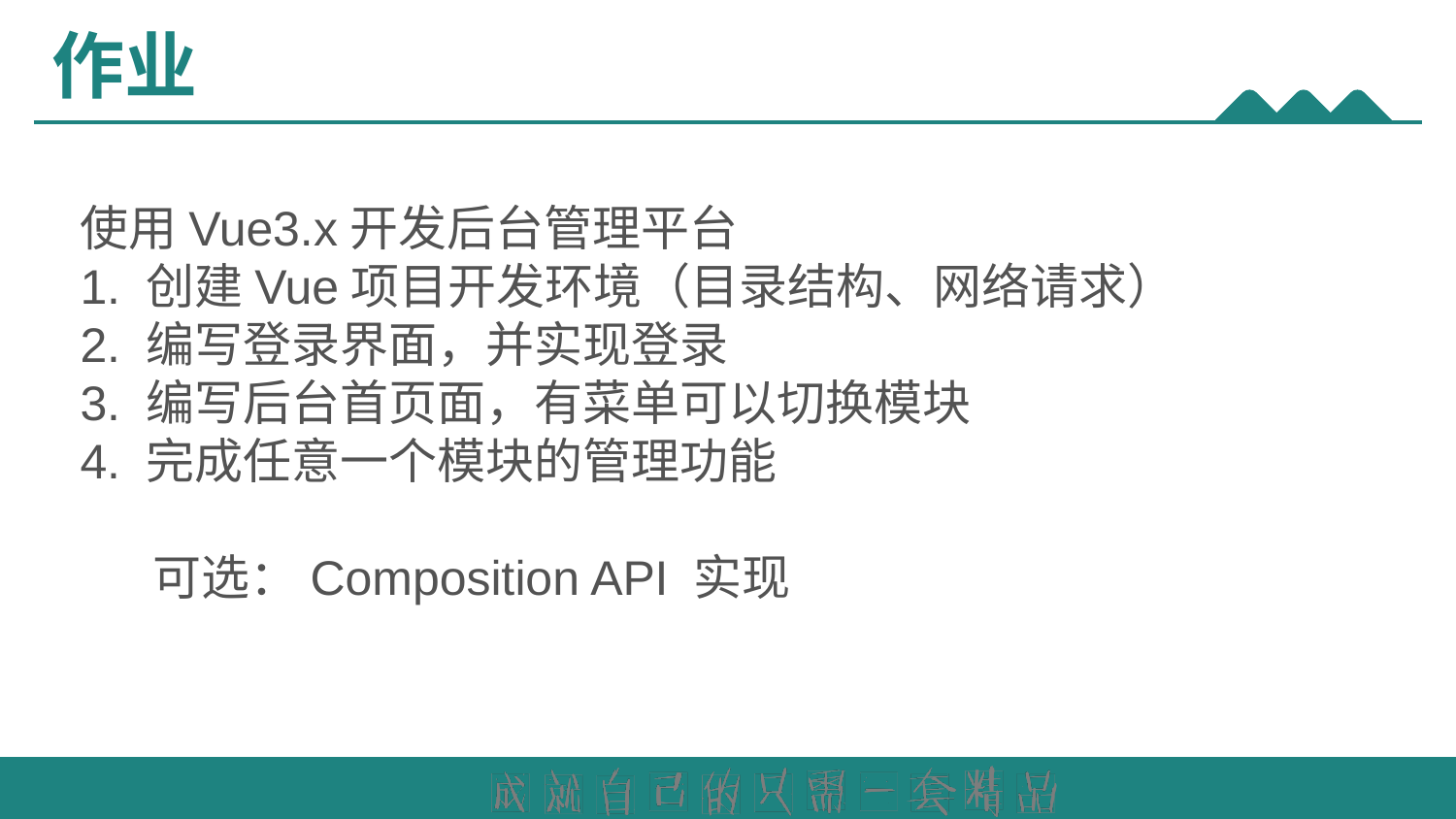

# 作业
使用Vue3.x开发后台管理平台
1. 创建Vue项目开发环境（目录结构、网络请求）
2. 编写登录界面，并实现登录
3. 编写后台首页面，有菜单可以切换模块
4. 完成任意一个模块的管理功能

可选：Composition API 实现